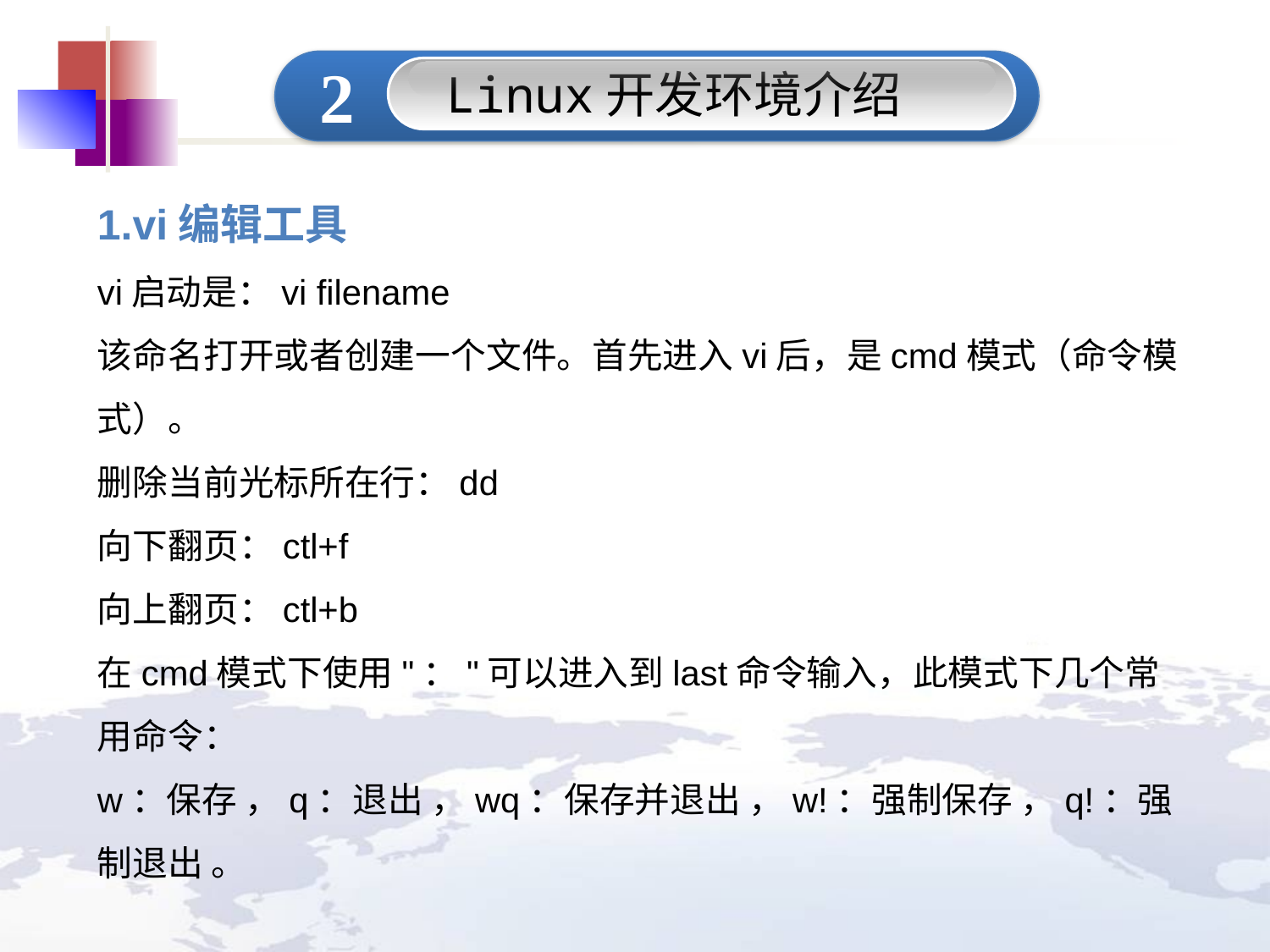

2

Linux开发环境介绍

1.vi编辑工具
vi启动是：vi filename
该命名打开或者创建一个文件。首先进入vi后，是cmd模式（命令模式）。
删除当前光标所在行：dd
向下翻页：ctl+f
向上翻页：ctl+b
在cmd模式下使用"："可以进入到last命令输入，此模式下几个常用命令：
w：保存 ，q：退出 ，wq：保存并退出 ，w!：强制保存 ，q!：强制退出 。